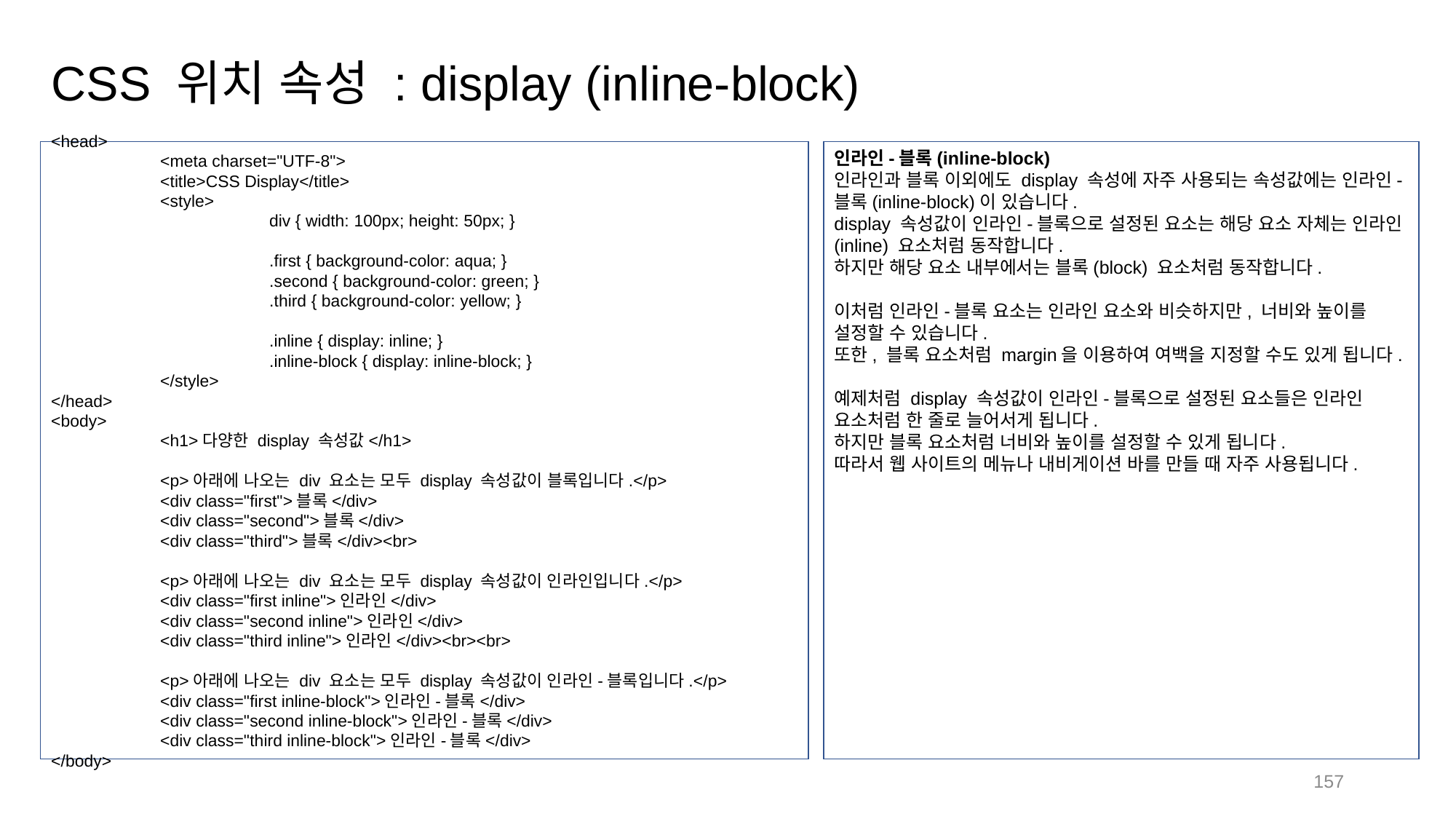

# CSS 위치 속성 : display (inline-block)
<head>
	<meta charset="UTF-8">
	<title>CSS Display</title>
	<style>
		div { width: 100px; height: 50px; }

		.first { background-color: aqua; }
		.second { background-color: green; }
		.third { background-color: yellow; }

		.inline { display: inline; }
		.inline-block { display: inline-block; }
	</style>
</head>
<body>
	<h1>다양한 display 속성값</h1>

	<p>아래에 나오는 div 요소는 모두 display 속성값이 블록입니다.</p>
	<div class="first">블록</div>
	<div class="second">블록</div>
	<div class="third">블록</div><br>

	<p>아래에 나오는 div 요소는 모두 display 속성값이 인라인입니다.</p>
	<div class="first inline">인라인</div>
	<div class="second inline">인라인</div>
	<div class="third inline">인라인</div><br><br>

	<p>아래에 나오는 div 요소는 모두 display 속성값이 인라인-블록입니다.</p>
	<div class="first inline-block">인라인-블록</div>
	<div class="second inline-block">인라인-블록</div>
	<div class="third inline-block">인라인-블록</div>
</body>
인라인-블록(inline-block)
인라인과 블록 이외에도 display 속성에 자주 사용되는 속성값에는 인라인-블록(inline-block)이 있습니다.
display 속성값이 인라인-블록으로 설정된 요소는 해당 요소 자체는 인라인(inline) 요소처럼 동작합니다.
하지만 해당 요소 내부에서는 블록(block) 요소처럼 동작합니다.

이처럼 인라인-블록 요소는 인라인 요소와 비슷하지만, 너비와 높이를 설정할 수 있습니다.
또한, 블록 요소처럼 margin을 이용하여 여백을 지정할 수도 있게 됩니다.

예제처럼 display 속성값이 인라인-블록으로 설정된 요소들은 인라인 요소처럼 한 줄로 늘어서게 됩니다.
하지만 블록 요소처럼 너비와 높이를 설정할 수 있게 됩니다.
따라서 웹 사이트의 메뉴나 내비게이션 바를 만들 때 자주 사용됩니다.

157